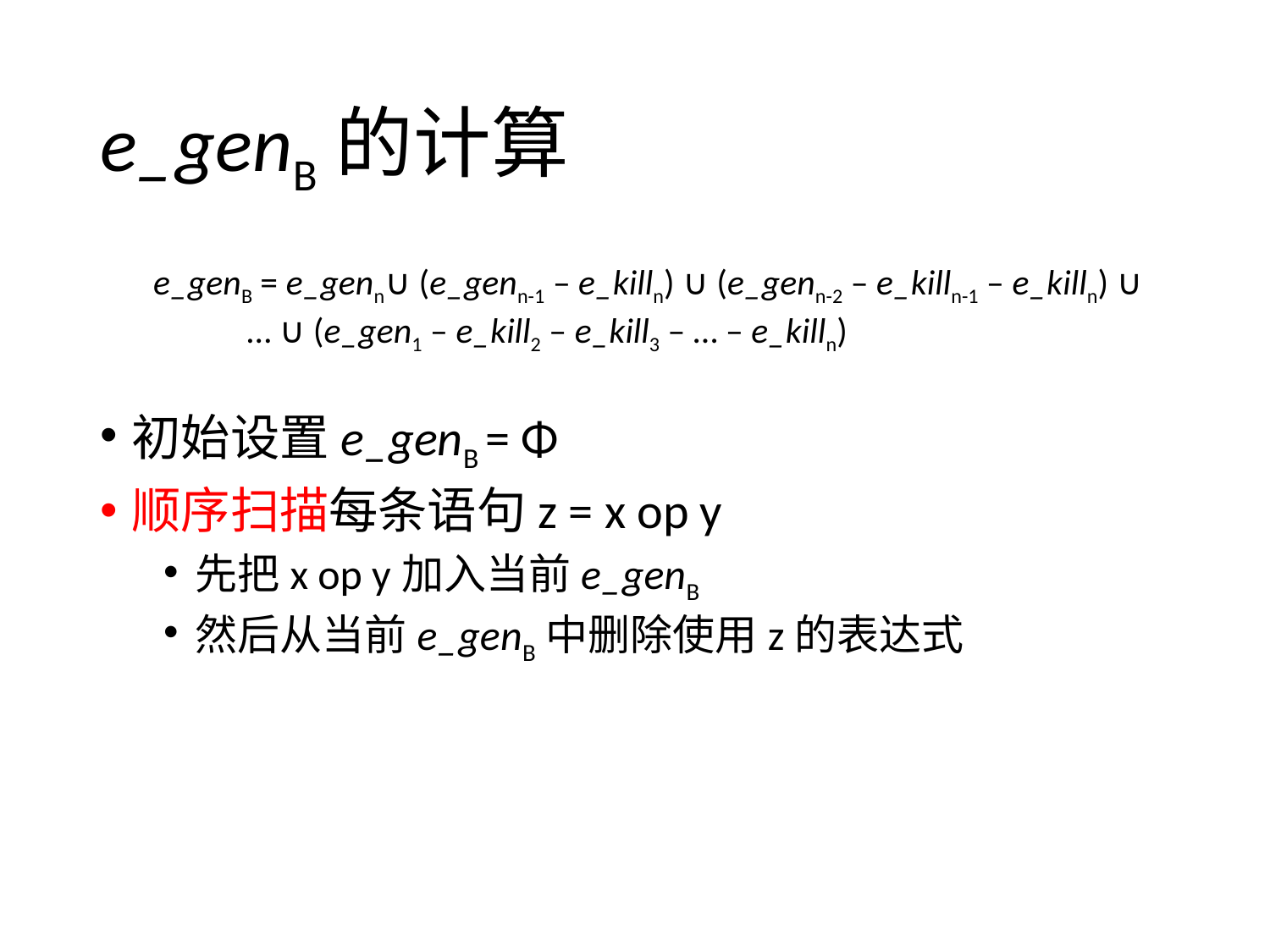

# e_genB的计算

初始设置e_genB = Φ
顺序扫描每条语句z = x op y
先把x op y加入当前e_genB
然后从当前e_genB中删除使用z的表达式

e_genB = e_genn∪ (e_genn-1 – e_killn) ∪ (e_genn-2 – e_killn-1 – e_killn) ∪
                 … ∪ (e_gen1 – e_kill2 – e_kill3 – … – e_killn)